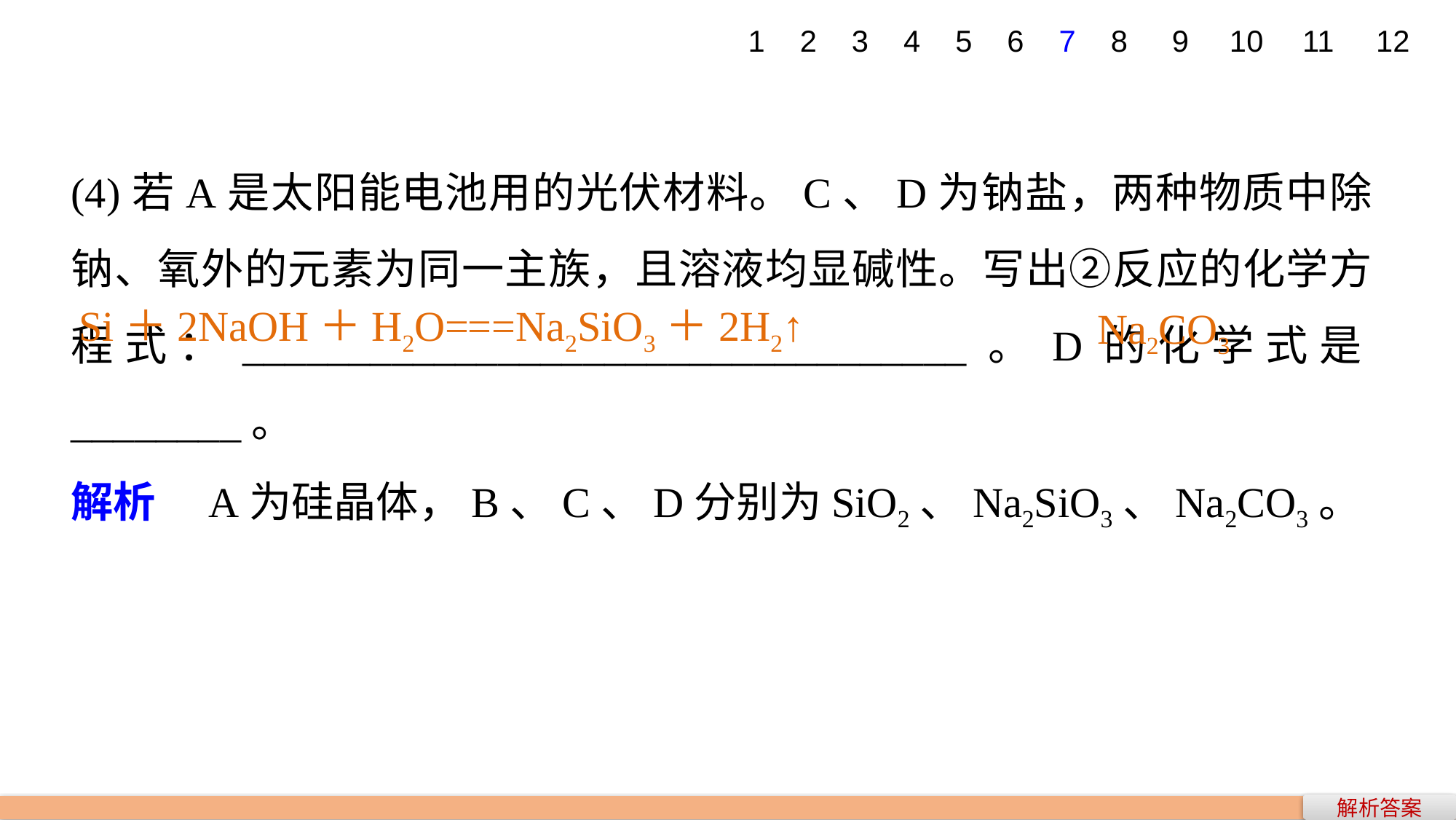

1
2
3
4
5
6
7
8
9
10
11
12
(4)若A是太阳能电池用的光伏材料。C、D为钠盐，两种物质中除钠、氧外的元素为同一主族，且溶液均显碱性。写出②反应的化学方程式：__________________________________。D的化学式是________。
解析　A为硅晶体，B、C、D分别为SiO2、Na2SiO3、Na2CO3。
Si＋2NaOH＋H2O===Na2SiO3＋2H2↑
Na2CO3
解析答案